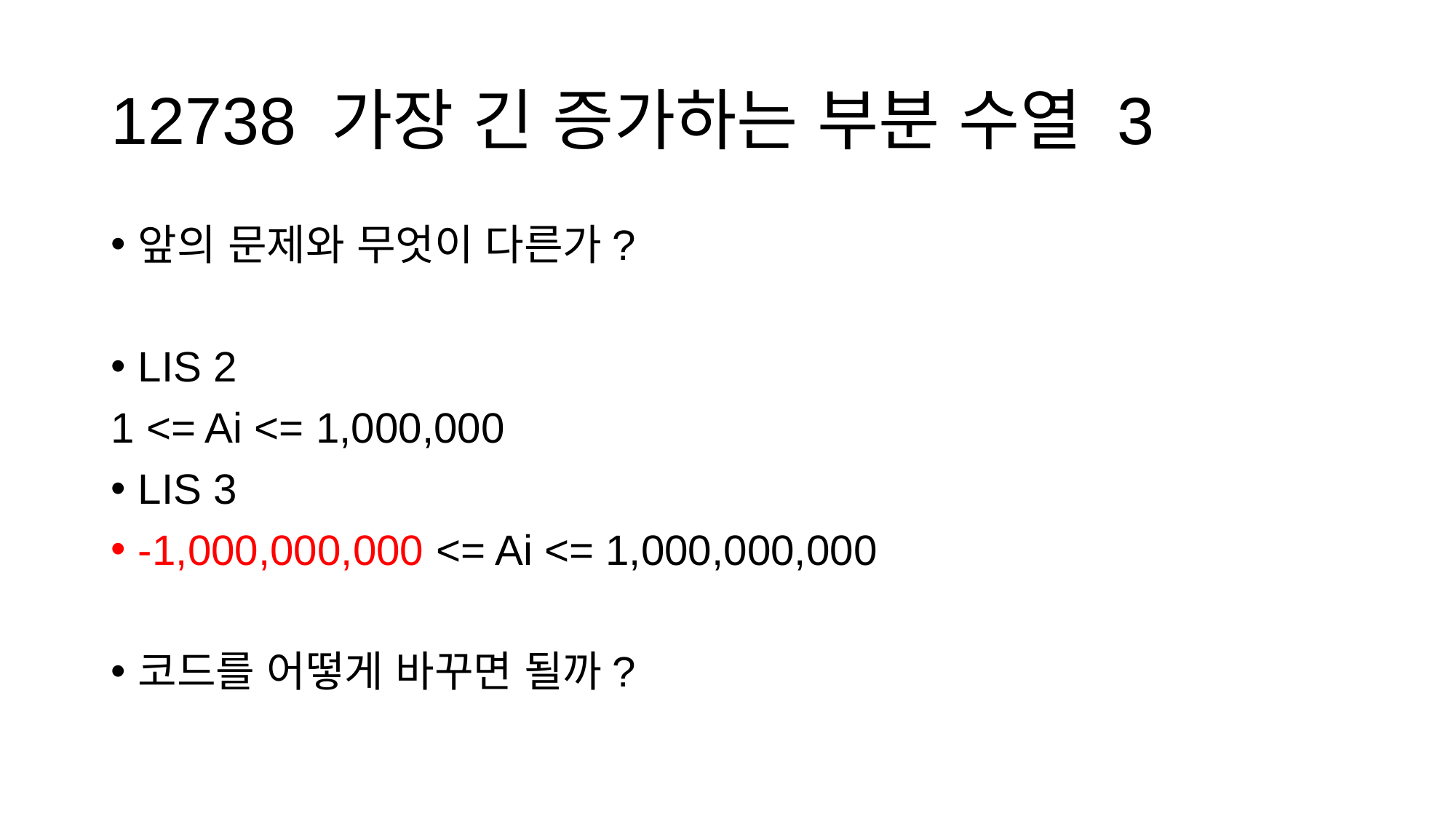

# 12738 가장 긴 증가하는 부분 수열 3
앞의 문제와 무엇이 다른가?

LIS 2
1 <= Ai <= 1,000,000
LIS 3
-1,000,000,000 <= Ai <= 1,000,000,000

코드를 어떻게 바꾸면 될까?